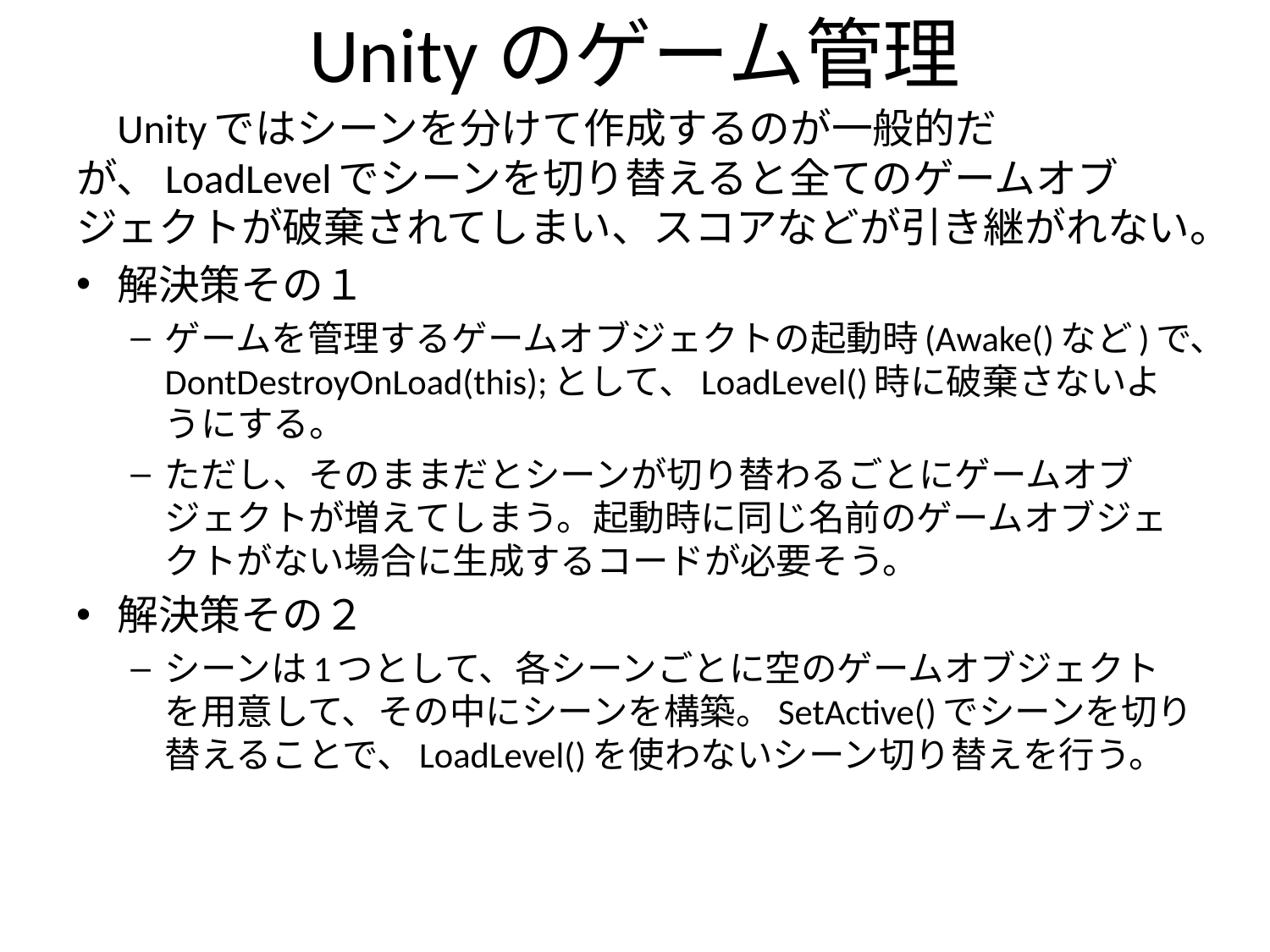

# Unityのゲーム管理
Unityではシーンを分けて作成するのが一般的だが、LoadLevelでシーンを切り替えると全てのゲームオブジェクトが破棄されてしまい、スコアなどが引き継がれない。
解決策その１
ゲームを管理するゲームオブジェクトの起動時(Awake()など)で、DontDestroyOnLoad(this);として、LoadLevel()時に破棄さないようにする。
ただし、そのままだとシーンが切り替わるごとにゲームオブジェクトが増えてしまう。起動時に同じ名前のゲームオブジェクトがない場合に生成するコードが必要そう。
解決策その２
シーンは1つとして、各シーンごとに空のゲームオブジェクトを用意して、その中にシーンを構築。SetActive()でシーンを切り替えることで、LoadLevel()を使わないシーン切り替えを行う。